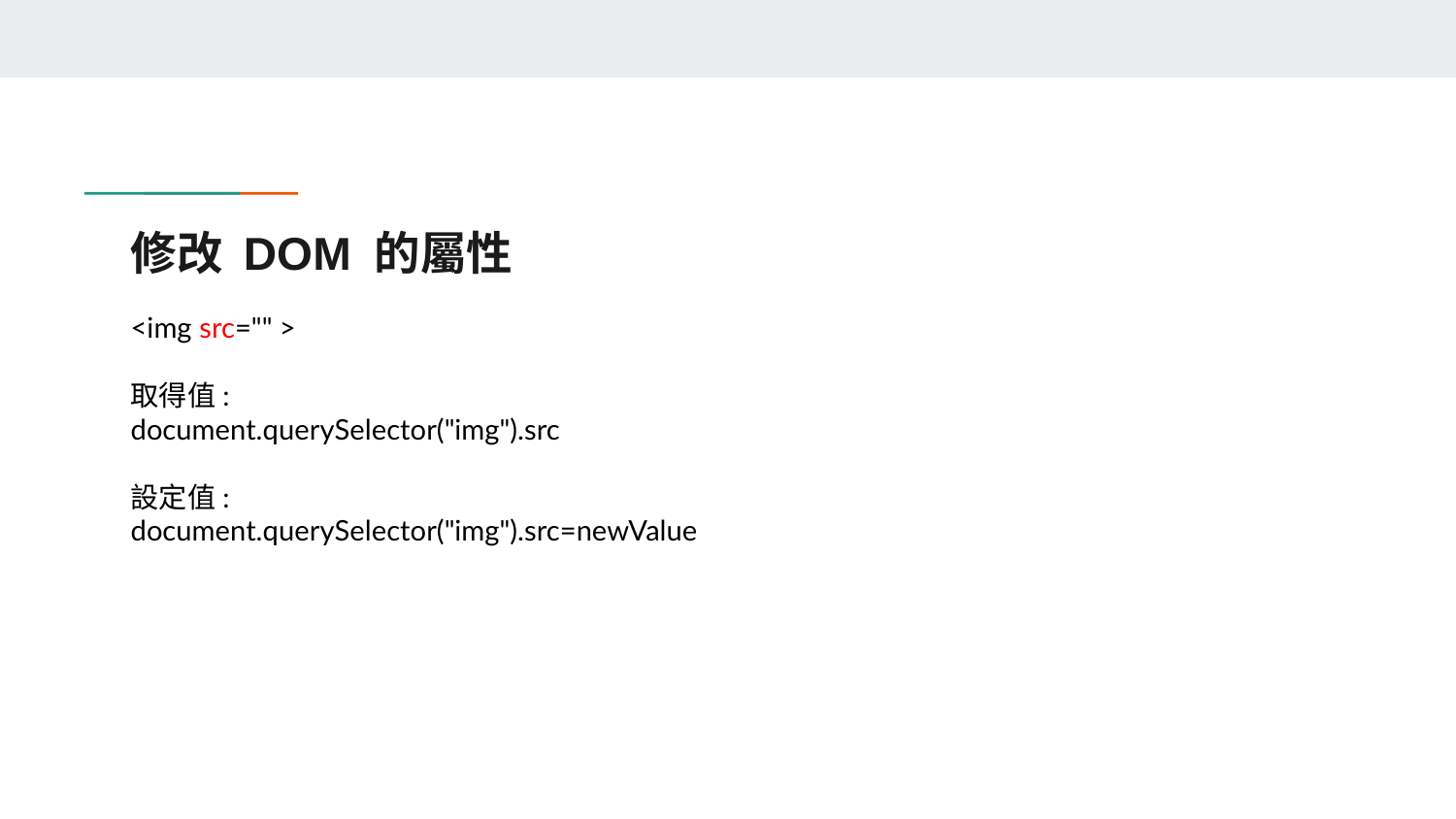

# 修改 DOM 的屬性
<img src="" >

取得值:
document.querySelector("img").src

設定值:
document.querySelector("img").src=newValue